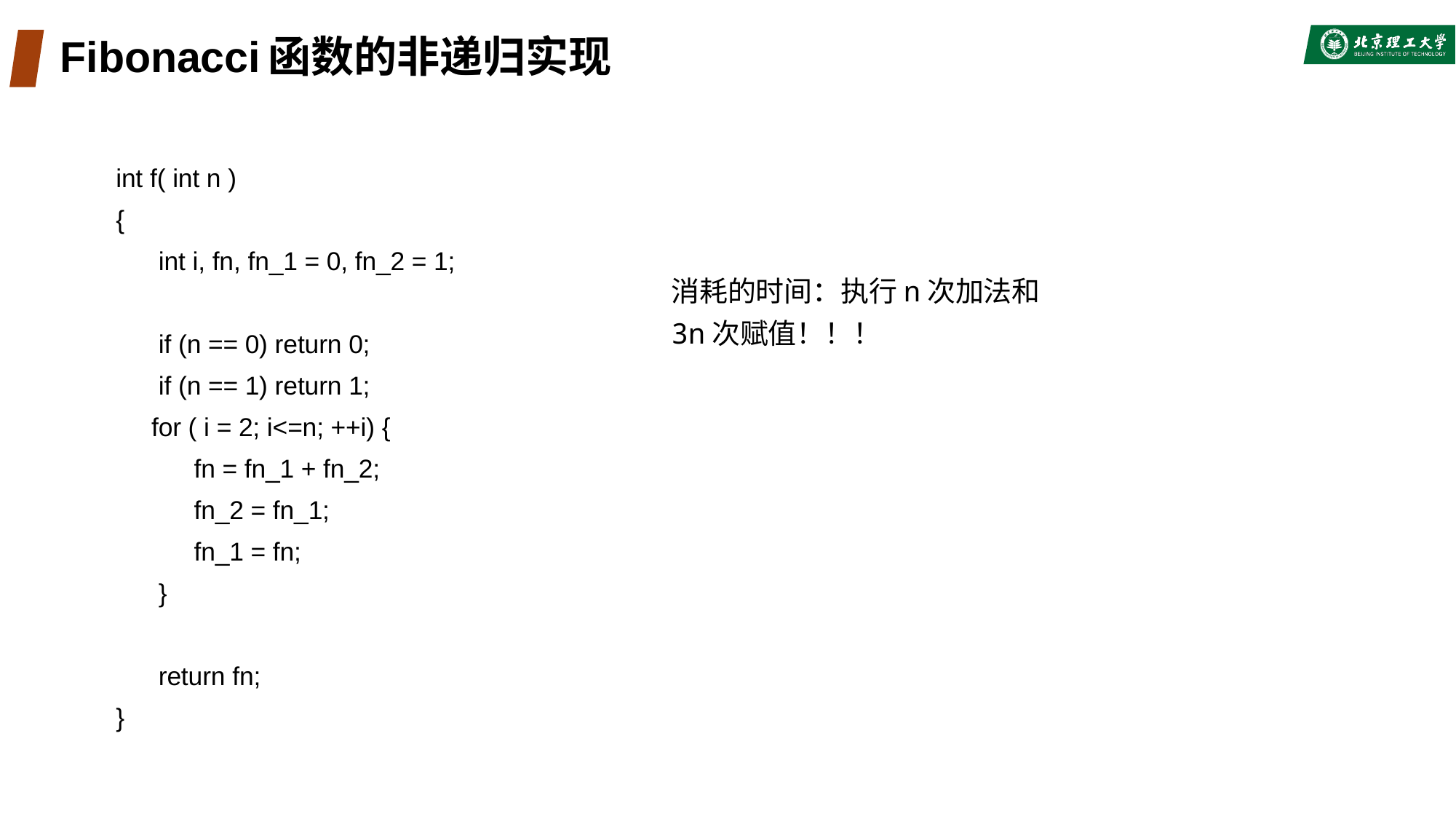

# Fibonacci函数的非递归实现
int f( int n )
{
      int i, fn, fn_1 = 0, fn_2 = 1;

      if (n == 0) return 0;
      if (n == 1) return 1;
     for ( i = 2; i<=n; ++i) {
           fn = fn_1 + fn_2;
           fn_2 = fn_1;
           fn_1 = fn;
      }

      return fn;
}
消耗的时间：执行n次加法和3n次赋值！！！